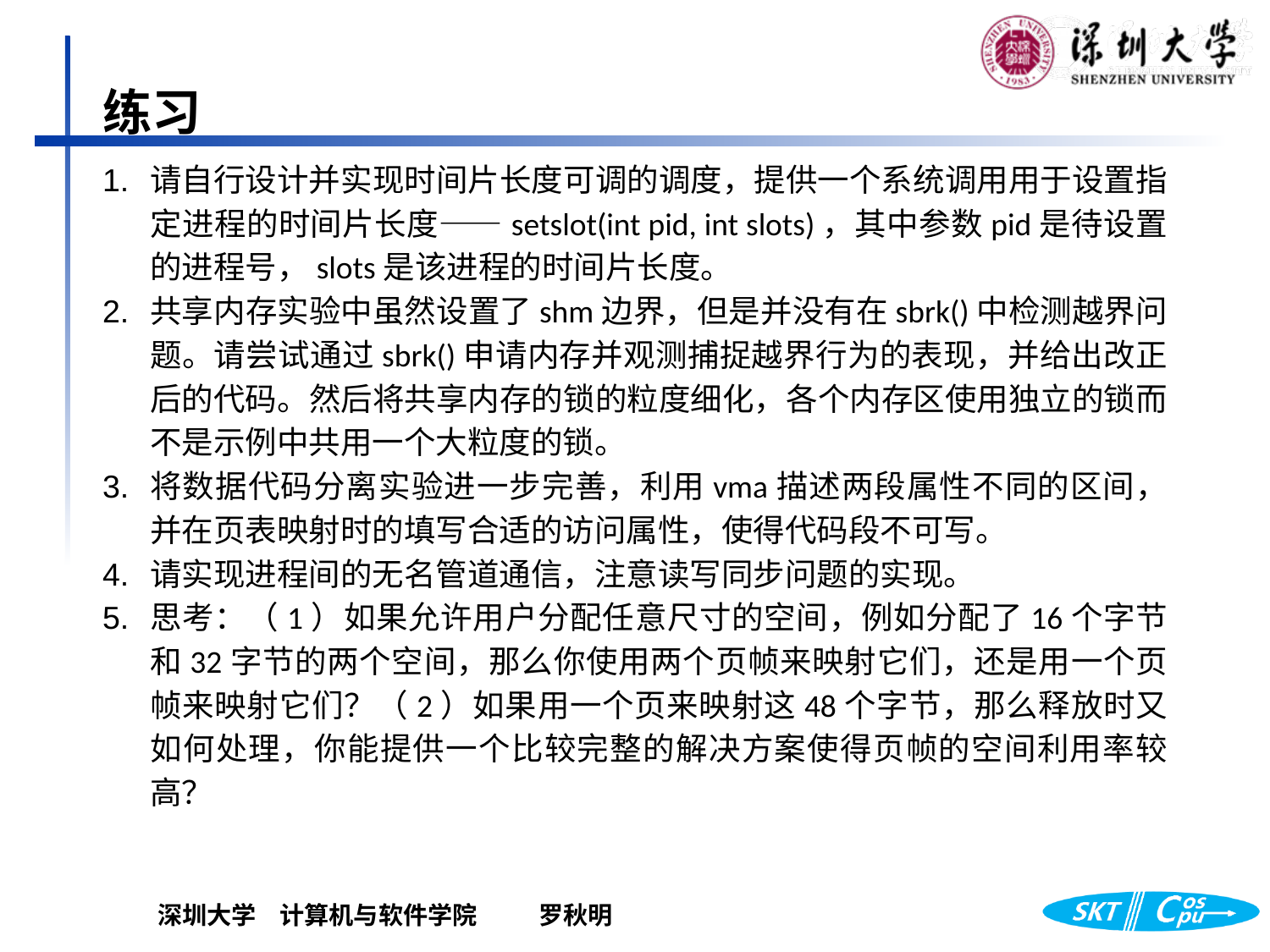

练习
请自行设计并实现时间片长度可调的调度，提供一个系统调用用于设置指定进程的时间片长度——setslot(int pid, int slots)，其中参数pid是待设置的进程号，slots是该进程的时间片长度。
共享内存实验中虽然设置了shm边界，但是并没有在sbrk()中检测越界问题。请尝试通过sbrk()申请内存并观测捕捉越界行为的表现，并给出改正后的代码。然后将共享内存的锁的粒度细化，各个内存区使用独立的锁而不是示例中共用一个大粒度的锁。
将数据代码分离实验进一步完善，利用vma描述两段属性不同的区间，并在页表映射时的填写合适的访问属性，使得代码段不可写。
请实现进程间的无名管道通信，注意读写同步问题的实现。
思考：（1）如果允许用户分配任意尺寸的空间，例如分配了16个字节和32字节的两个空间，那么你使用两个页帧来映射它们，还是用一个页帧来映射它们？（2）如果用一个页来映射这48个字节，那么释放时又如何处理，你能提供一个比较完整的解决方案使得页帧的空间利用率较高？